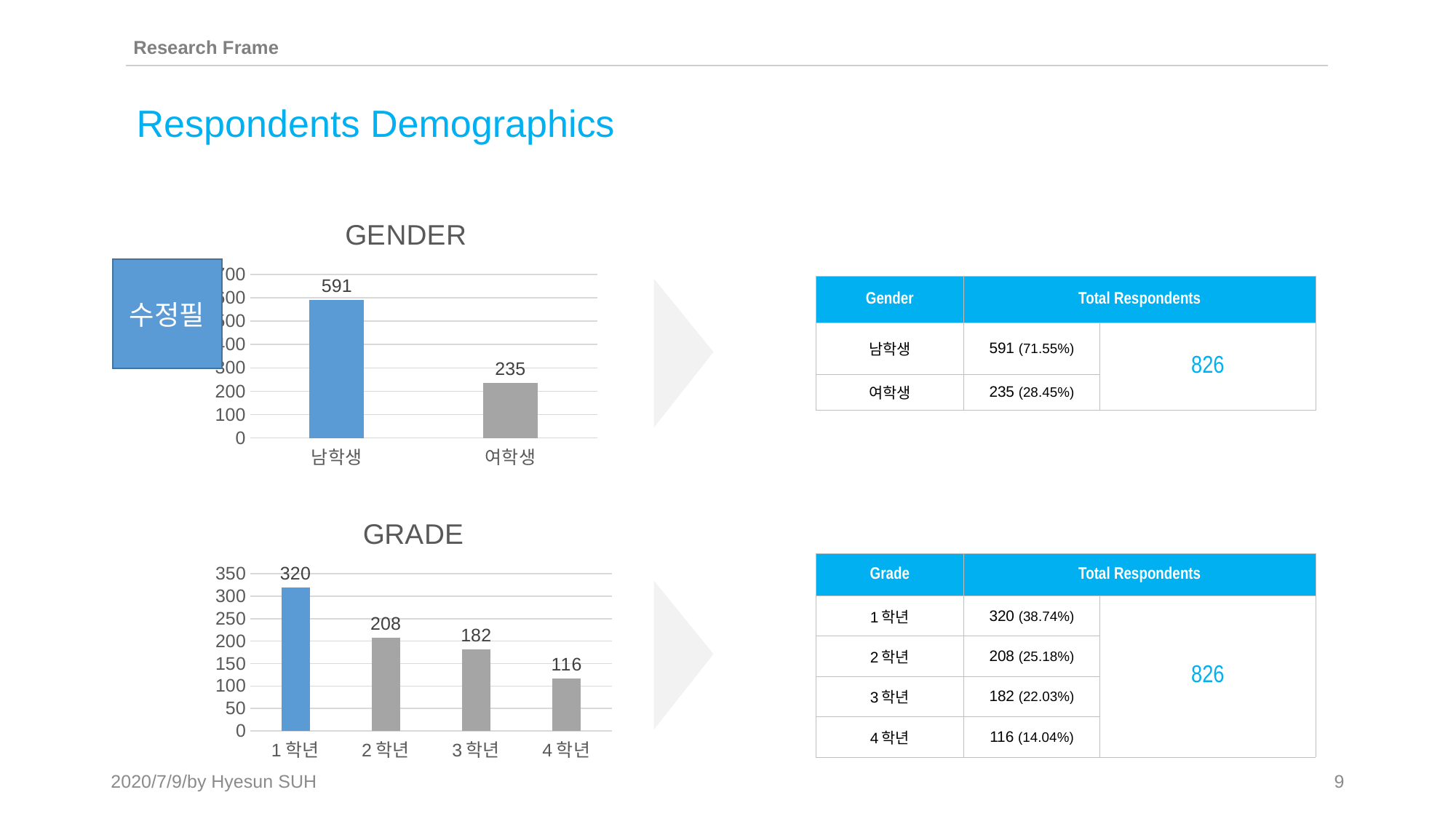

Research Frame
Respondents Demographics

### Chart: GENDER

| Category | 응답자 |
|---|---|
| 남학생 | 591.0 |
| 여학생 | 235.0 |
수정필
| Gender | Total Respondents |  |
| --- | --- | --- |
| 남학생 | 591 (71.55%) | 826 |
| 여학생 | 235 (28.45%) |  |

### Chart:

| Category | GRADE |
|---|---|
| 1학년 | 320.0 |
| 2학년 | 208.0 |
| 3학년 | 182.0 |
| 4학년 | 116.0 |
| Grade | Total Respondents |  |
| --- | --- | --- |
| 1학년 | 320 (38.74%) | 826 |
| 2학년 | 208 (25.18%) |  |
| 3학년 | 182 (22.03%) |  |
| 4학년 | 116 (14.04%) |  |

2020/7/9/by Hyesun SUH
9